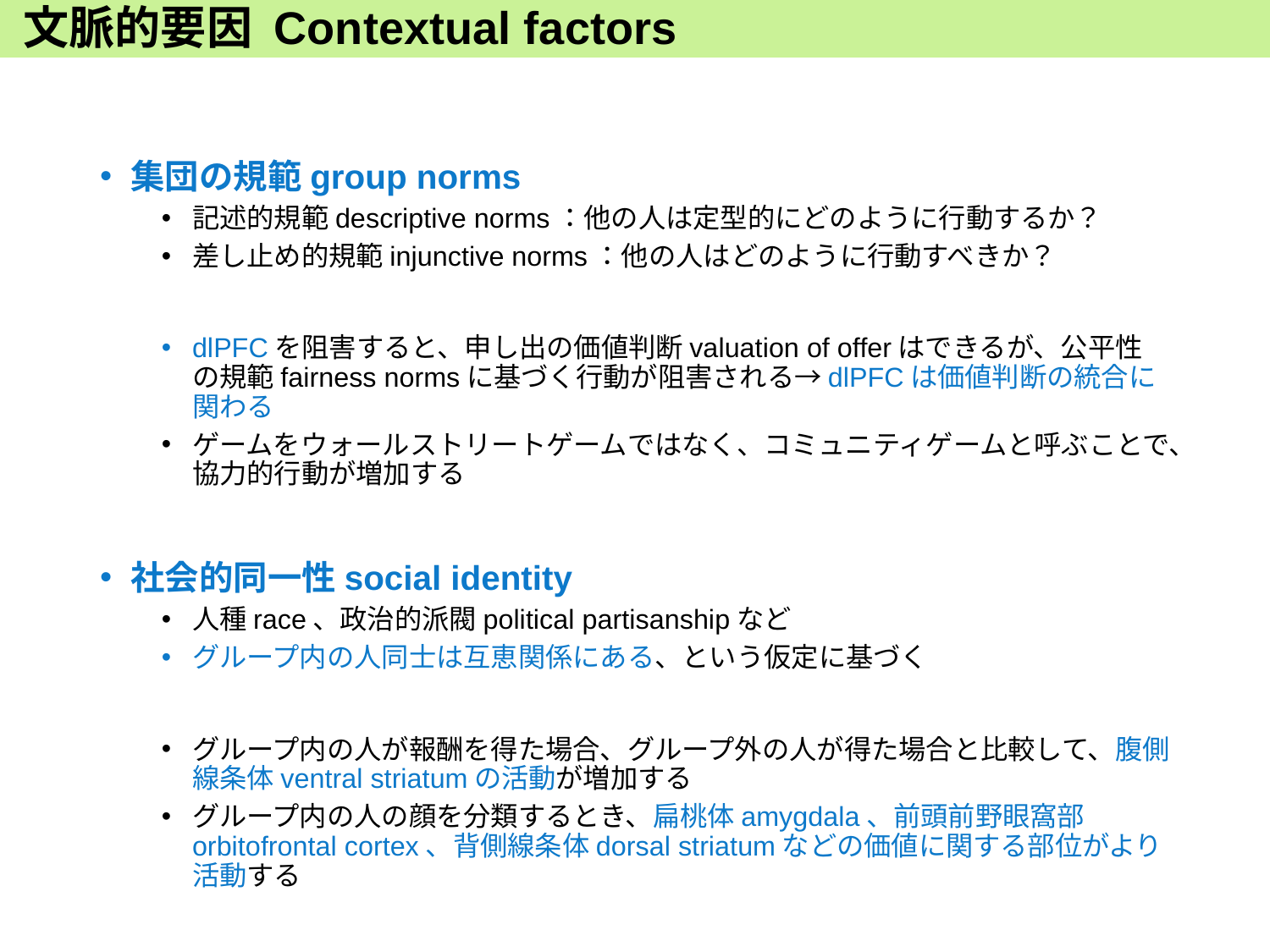

# 文脈的要因 Contextual factors
集団の規範group norms
記述的規範descriptive norms：他の人は定型的にどのように行動するか？
差し止め的規範injunctive norms：他の人はどのように行動すべきか？

dlPFCを阻害すると、申し出の価値判断valuation of offerはできるが、公平性の規範fairness normsに基づく行動が阻害される→dlPFCは価値判断の統合に関わる
ゲームをウォールストリートゲームではなく、コミュニティゲームと呼ぶことで、協力的行動が増加する

社会的同一性social identity
人種race、政治的派閥political partisanshipなど
グループ内の人同士は互恵関係にある、という仮定に基づく

グループ内の人が報酬を得た場合、グループ外の人が得た場合と比較して、腹側線条体ventral striatumの活動が増加する
グループ内の人の顔を分類するとき、扁桃体amygdala、前頭前野眼窩部orbitofrontal cortex、背側線条体dorsal striatumなどの価値に関する部位がより活動する